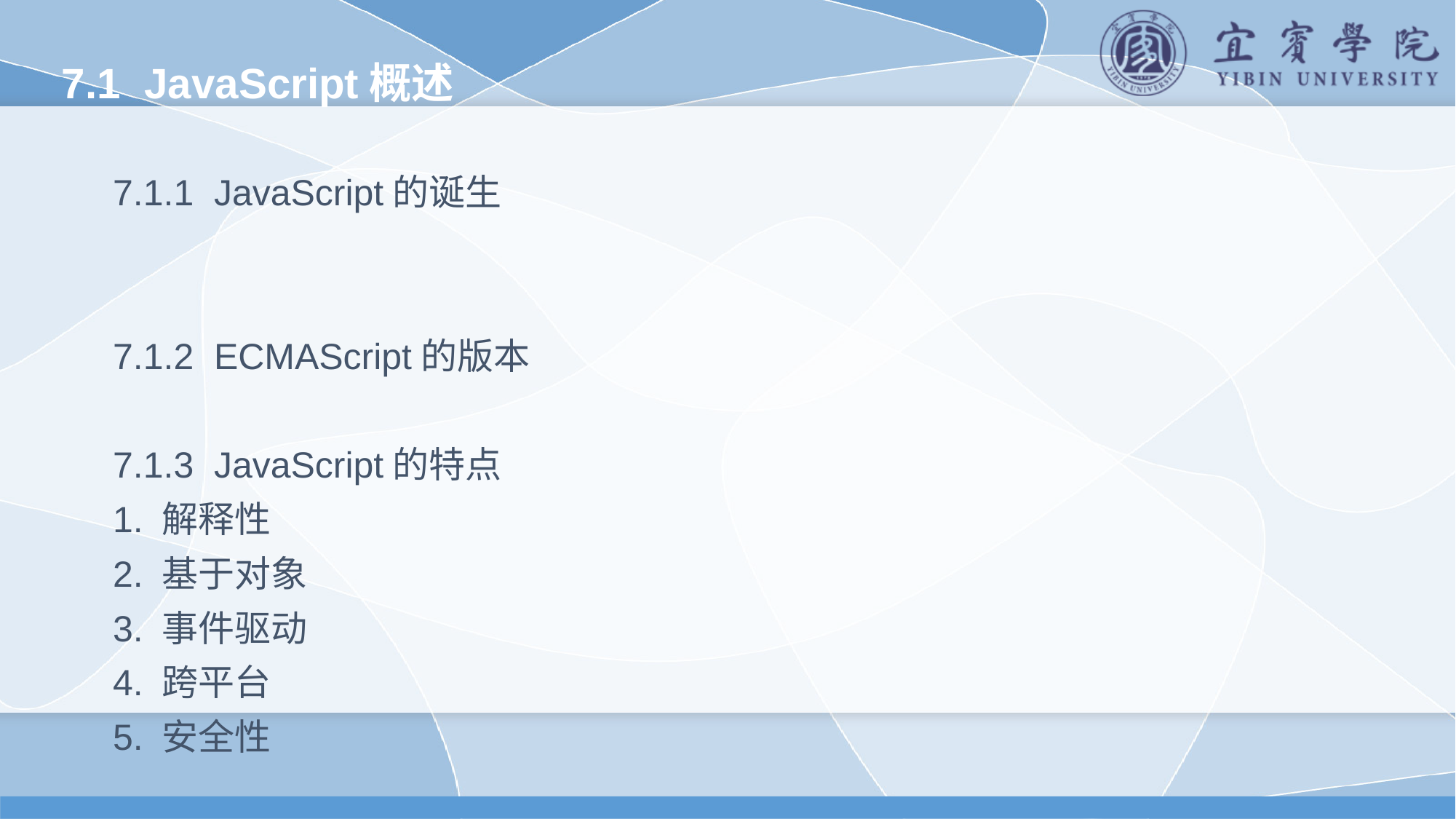

7.1  JavaScript概述
7.1.1  JavaScript的诞生

7.1.2  ECMAScript的版本

7.1.3  JavaScript的特点
1. 解释性
2. 基于对象
3. 事件驱动
4. 跨平台
5. 安全性